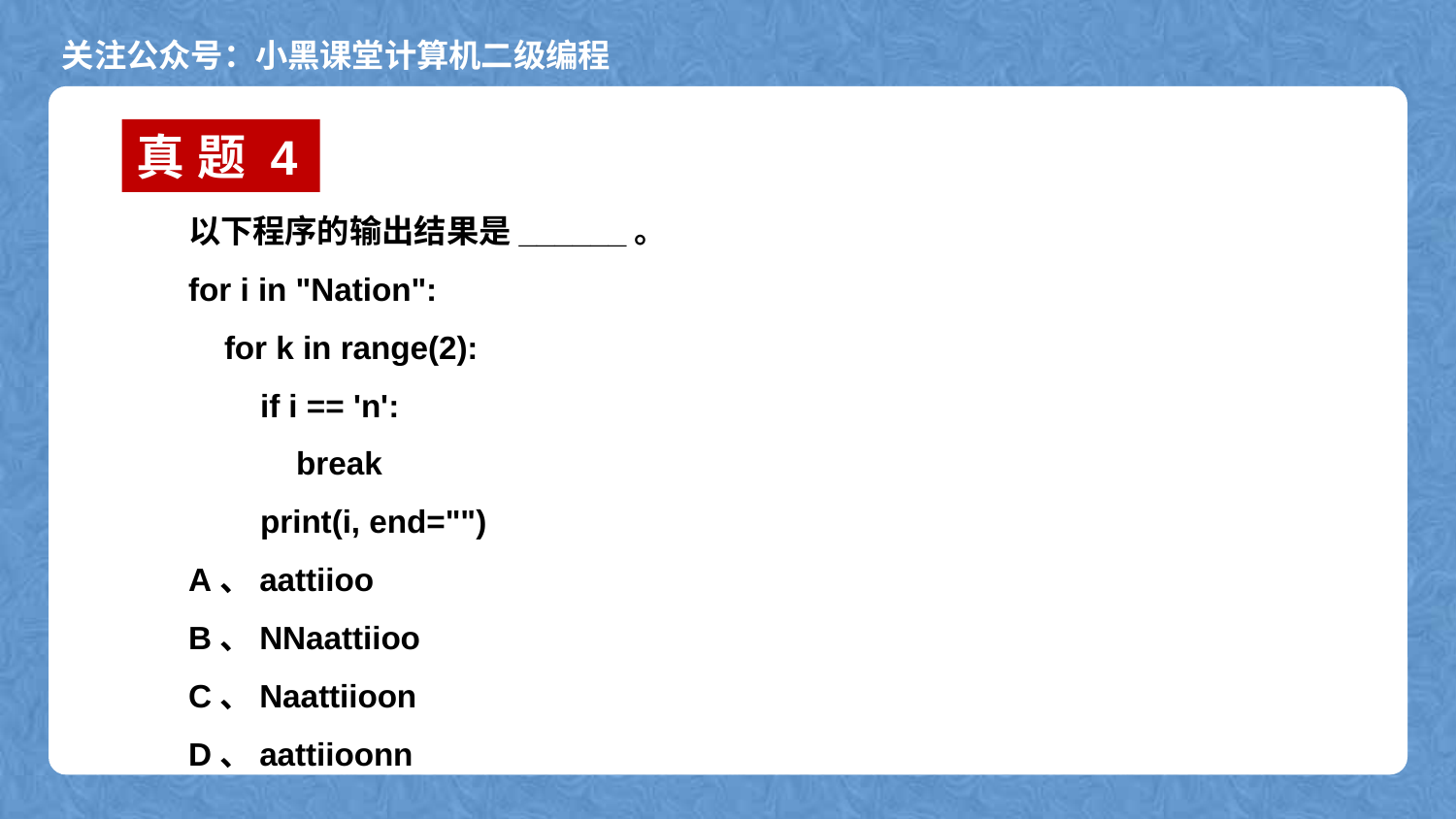

真题4
以下程序的输出结果是______。
for i in "Nation":
    for k in range(2):
        if i == 'n':
            break
        print(i, end="")
A、aattiioo
B、NNaattiioo
C、Naattiioon
D、aattiioonn